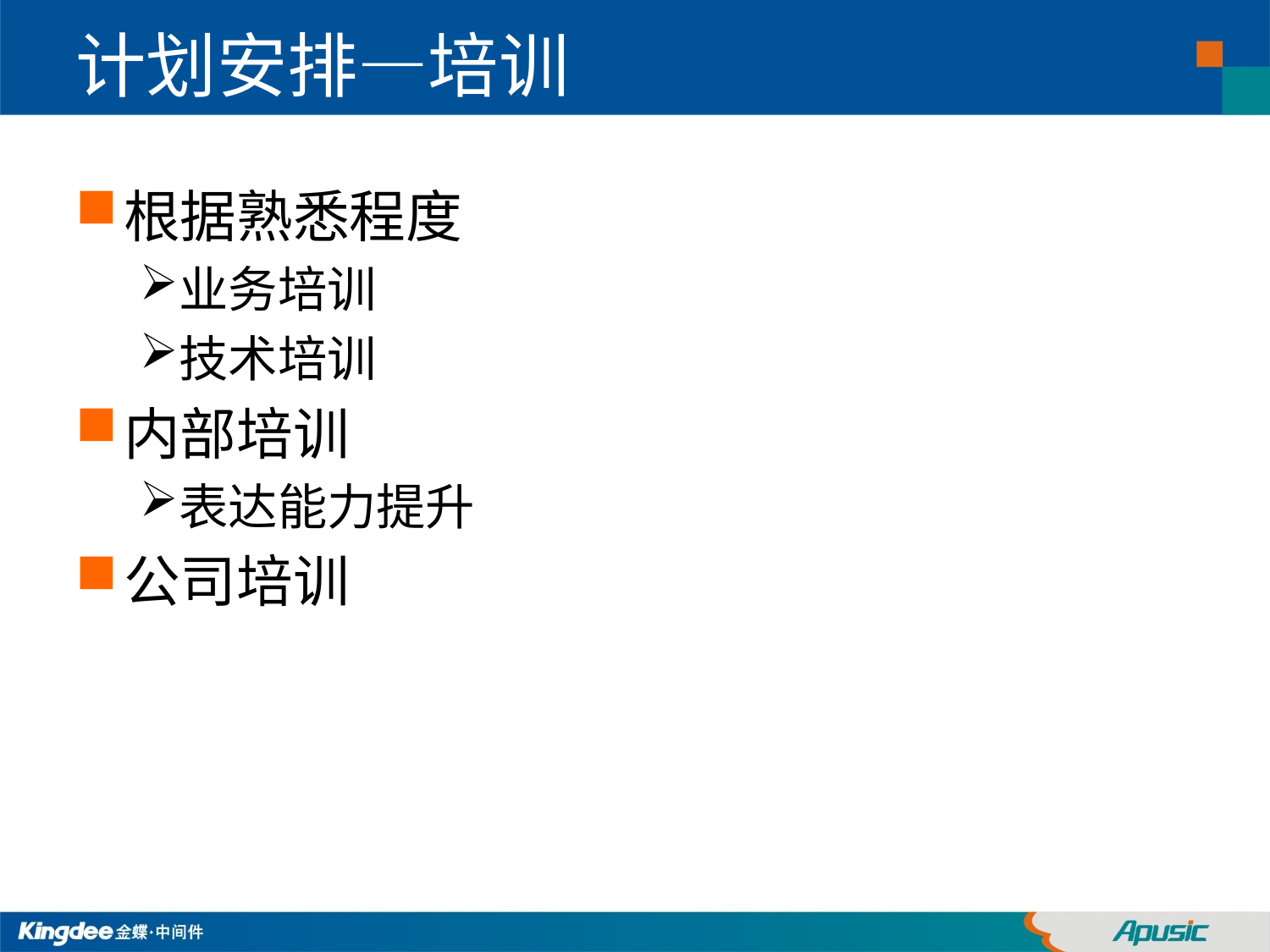

# 计划安排—培训
根据熟悉程度
业务培训
技术培训
内部培训
表达能力提升
公司培训